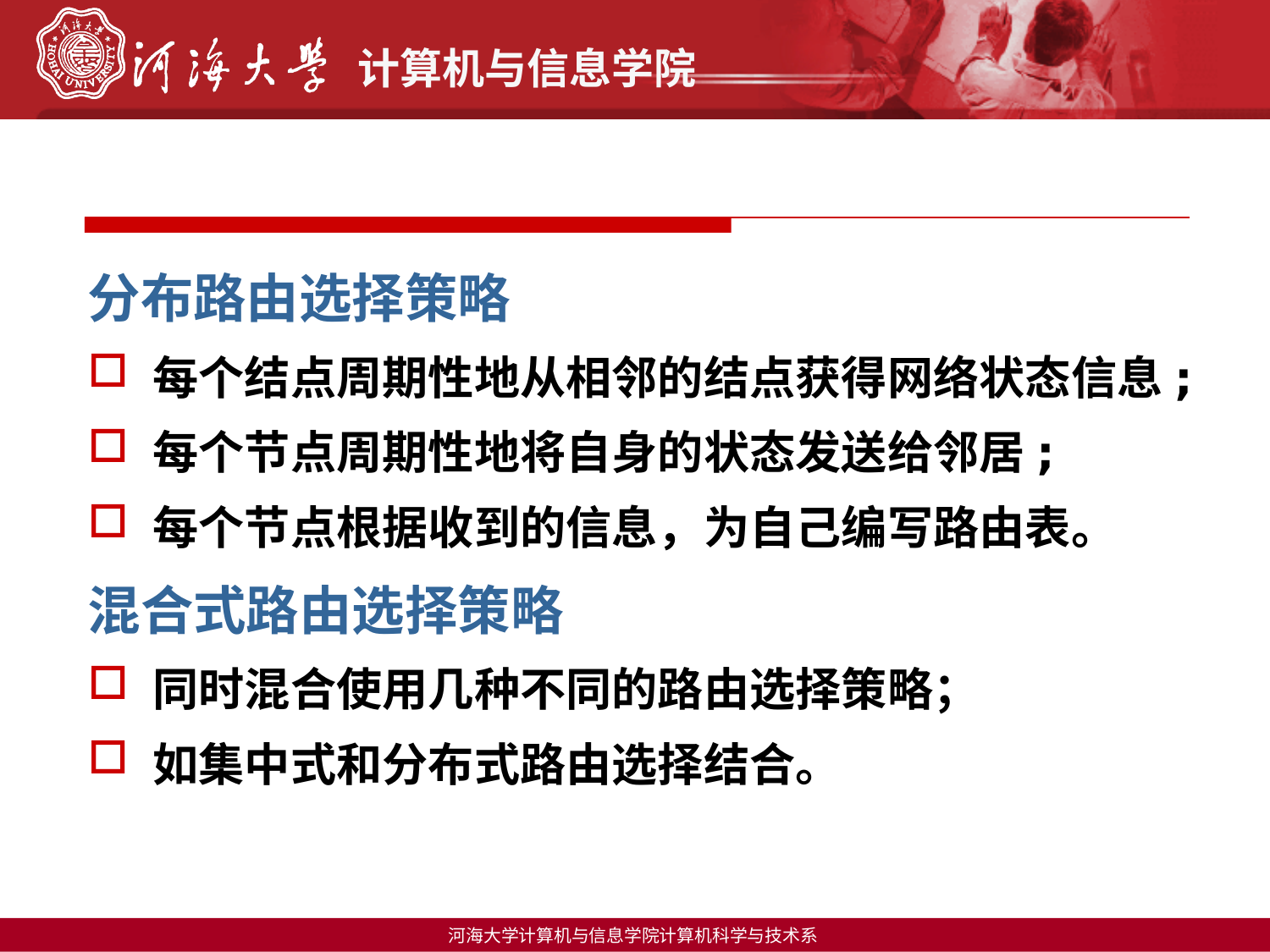

#
分布路由选择策略
每个结点周期性地从相邻的结点获得网络状态信息;
每个节点周期性地将自身的状态发送给邻居;
每个节点根据收到的信息，为自己编写路由表。
混合式路由选择策略
同时混合使用几种不同的路由选择策略；
如集中式和分布式路由选择结合。